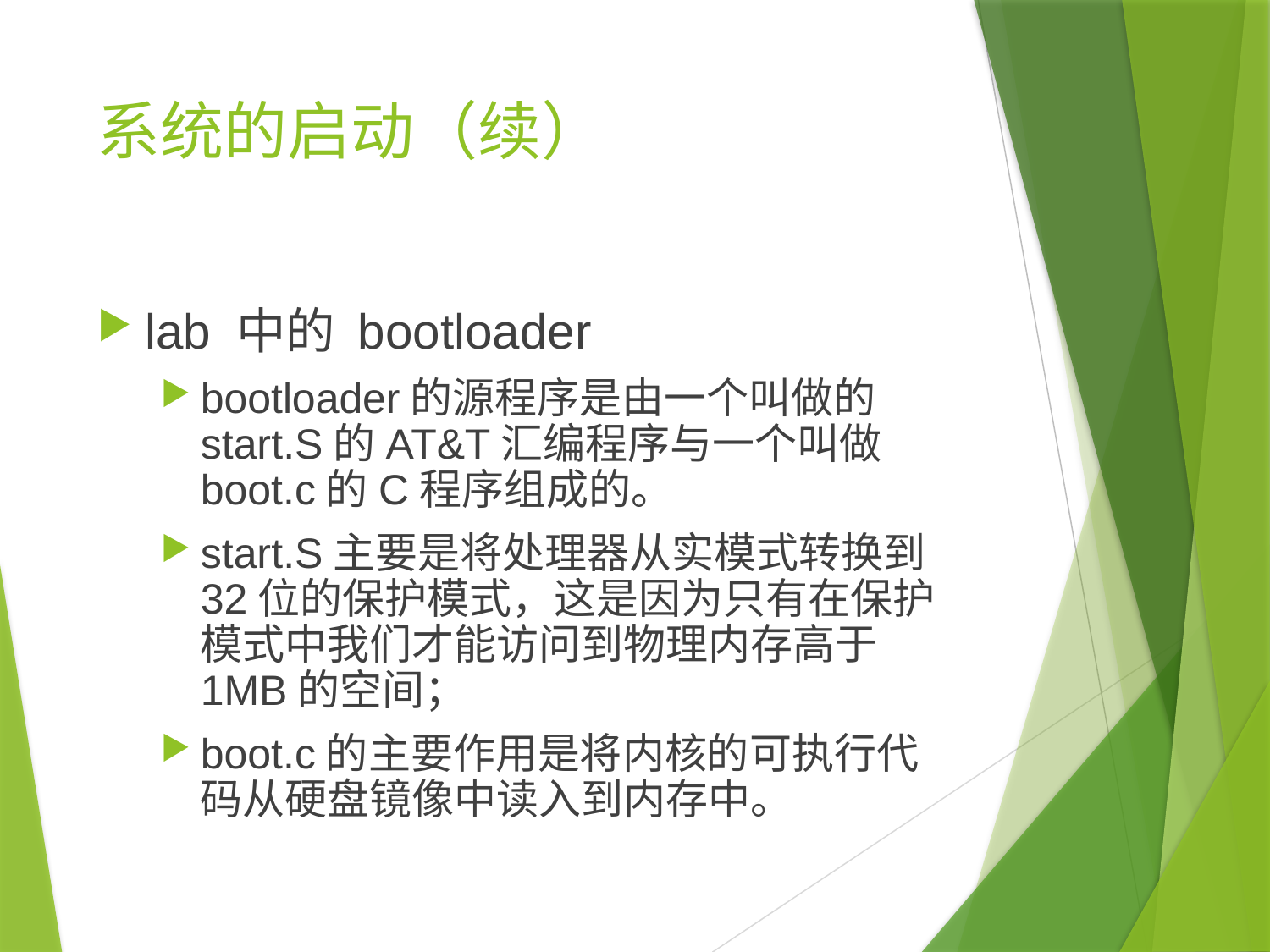

# 系统的启动（续）
lab 中的 bootloader
bootloader的源程序是由一个叫做的start.S的AT&T汇编程序与一个叫做boot.c的C程序组成的。
start.S主要是将处理器从实模式转换到32位的保护模式，这是因为只有在保护模式中我们才能访问到物理内存高于1MB的空间；
boot.c的主要作用是将内核的可执行代码从硬盘镜像中读入到内存中。